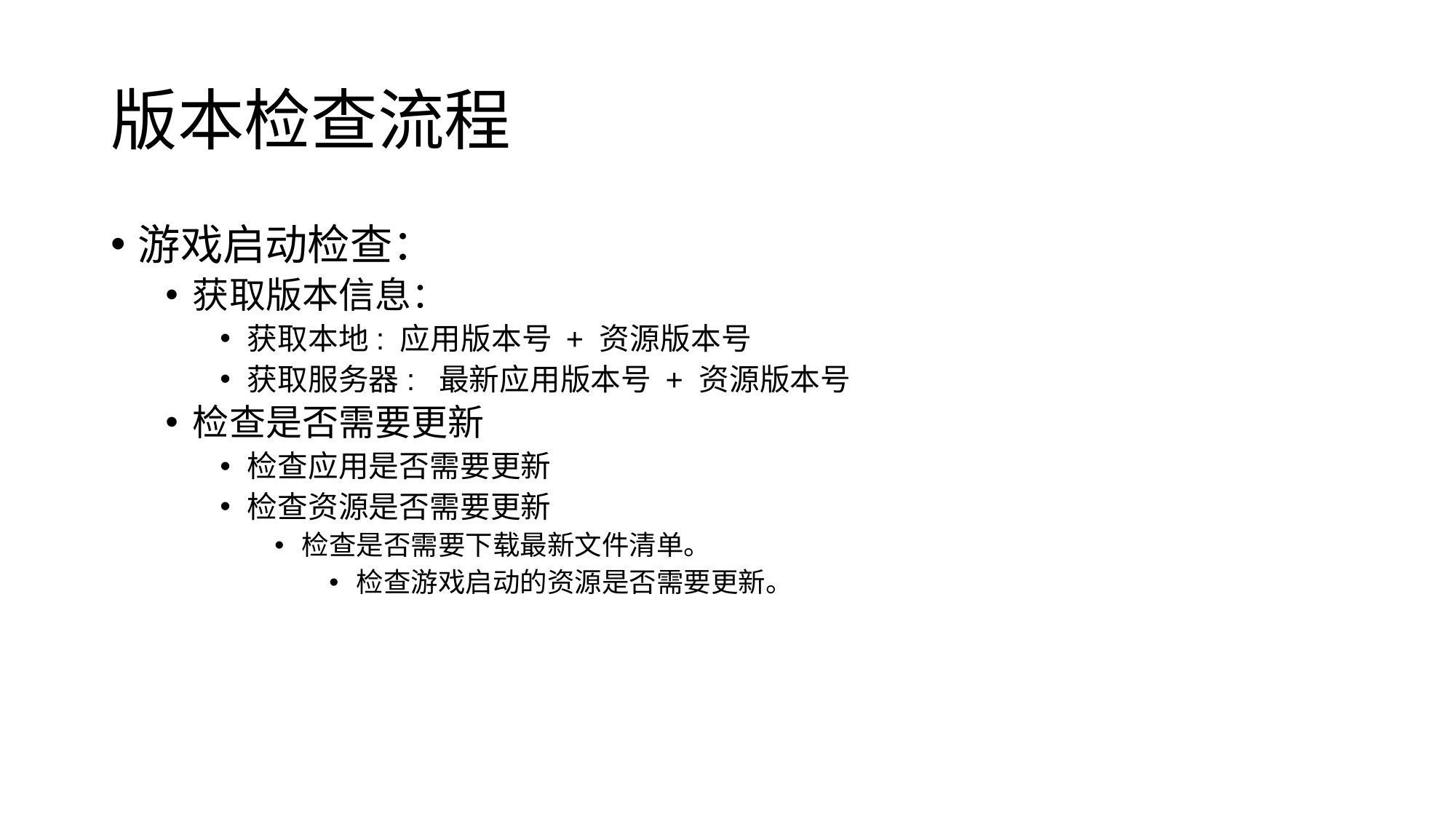

# 版本检查流程
游戏启动检查：
获取版本信息：
获取本地: 应用版本号 + 资源版本号
获取服务器:  最新应用版本号 + 资源版本号
检查是否需要更新
检查应用是否需要更新
检查资源是否需要更新
检查是否需要下载最新文件清单。
检查游戏启动的资源是否需要更新。